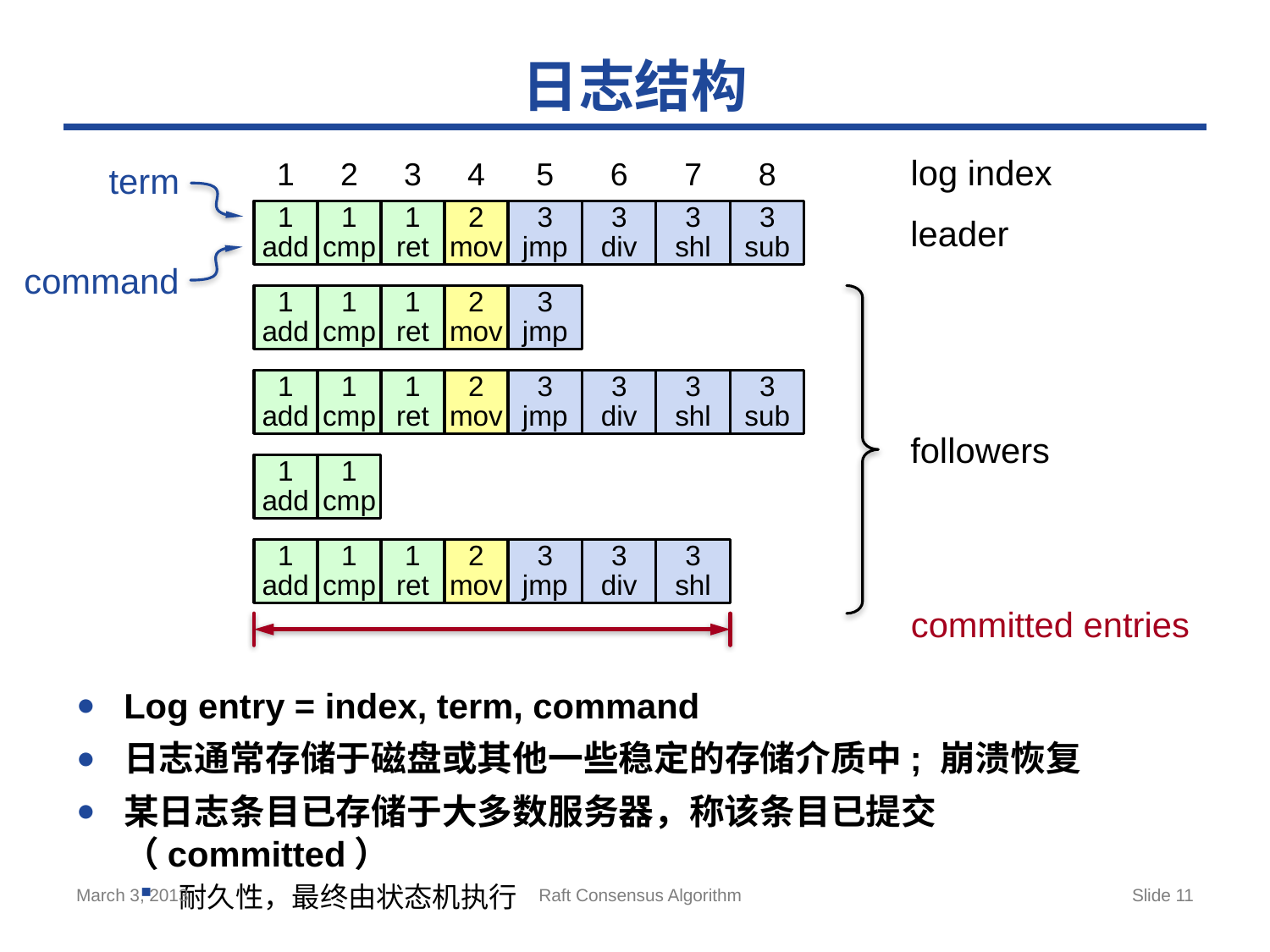

# 日志结构
1
2
3
4
5
6
7
8
log index
term

1
add
1
cmp
1
ret
2
mov
3
jmp
3
div
3
shl
3
sub
leader

command
1
add
1
cmp
1
ret
2
mov
3
jmp

1
add
1
cmp
1
ret
2
mov
3
jmp
3
div
3
shl
3
sub
followers
1
add
1
cmp
1
add
1
cmp
1
ret
2
mov
3
jmp
3
div
3
shl
committed entries
Log entry = index, term, command
日志通常存储于磁盘或其他一些稳定的存储介质中; 崩溃恢复
某日志条目已存储于大多数服务器，称该条目已提交（committed）
耐久性，最终由状态机执行
March 3, 2013
Raft Consensus Algorithm
Slide 11